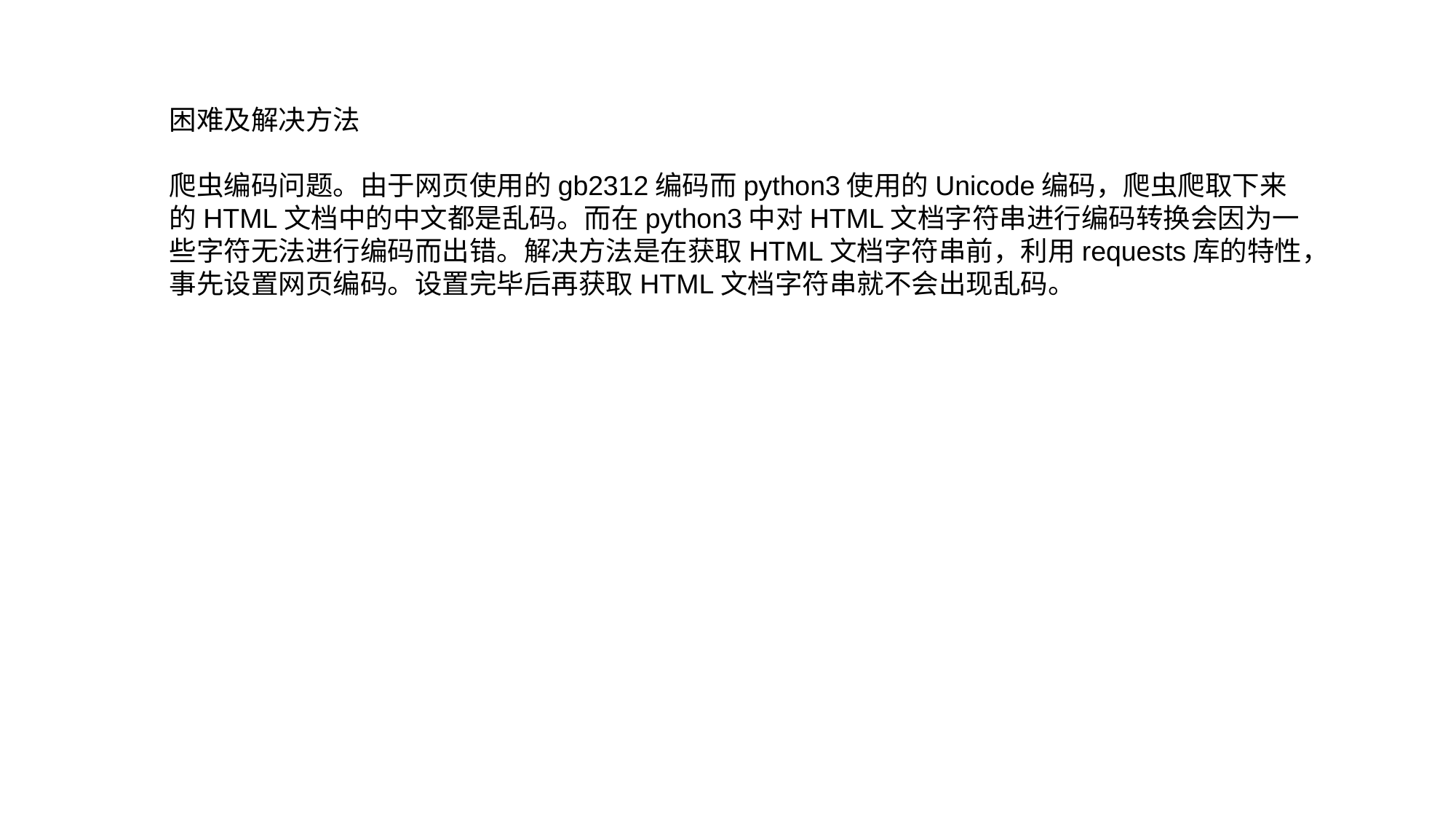

困难及解决方法

爬虫编码问题。由于网页使用的gb2312编码而python3使用的Unicode编码，爬虫爬取下来的HTML文档中的中文都是乱码。而在python3中对HTML文档字符串进行编码转换会因为一些字符无法进行编码而出错。解决方法是在获取HTML文档字符串前，利用requests库的特性，事先设置网页编码。设置完毕后再获取HTML文档字符串就不会出现乱码。